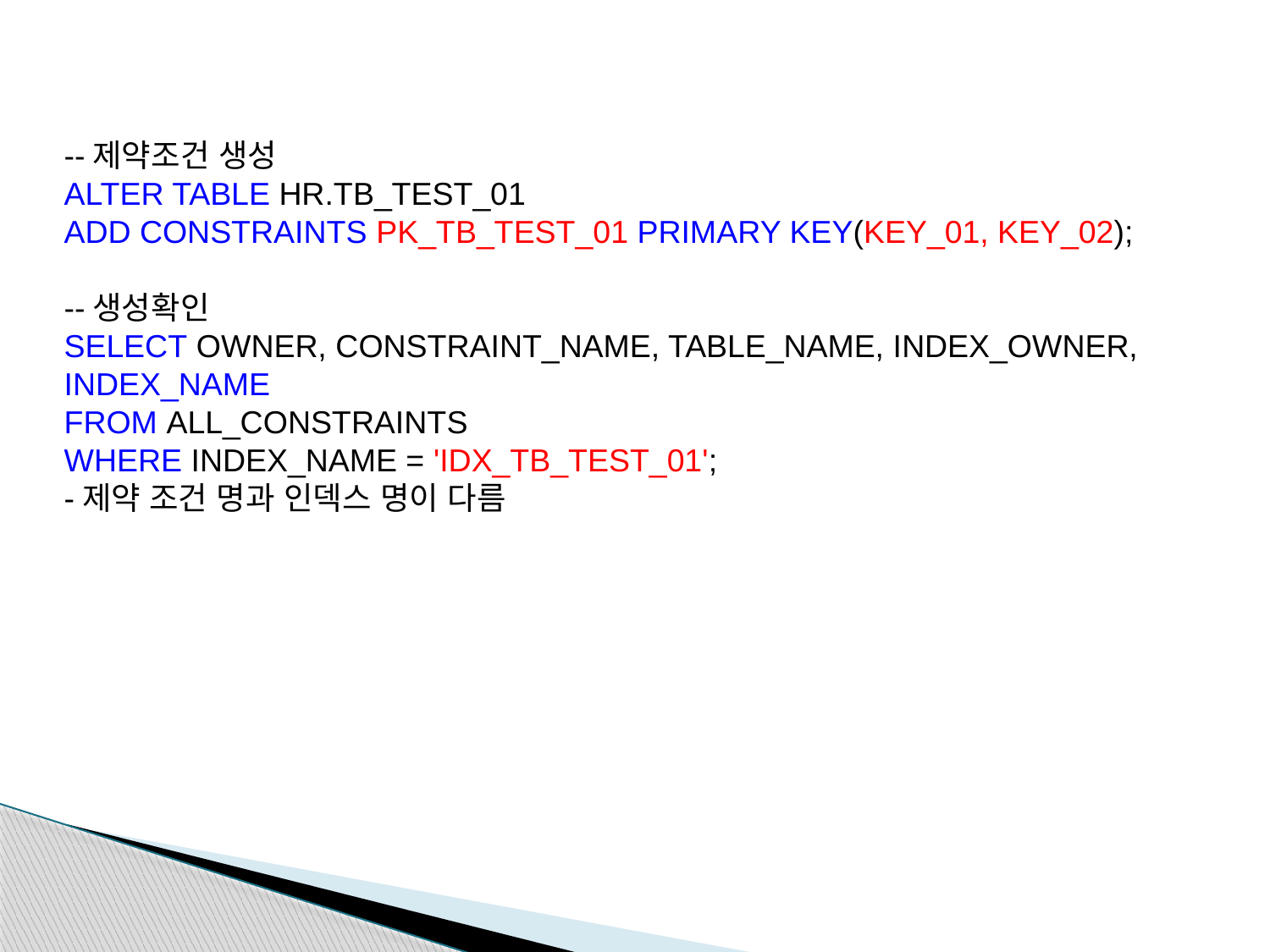

--제약조건 생성
ALTER TABLE HR.TB_TEST_01
ADD CONSTRAINTS PK_TB_TEST_01 PRIMARY KEY(KEY_01, KEY_02);

--생성확인
SELECT OWNER, CONSTRAINT_NAME, TABLE_NAME, INDEX_OWNER, INDEX_NAME
FROM ALL_CONSTRAINTS
WHERE INDEX_NAME = 'IDX_TB_TEST_01';
-제약 조건 명과 인덱스 명이 다름